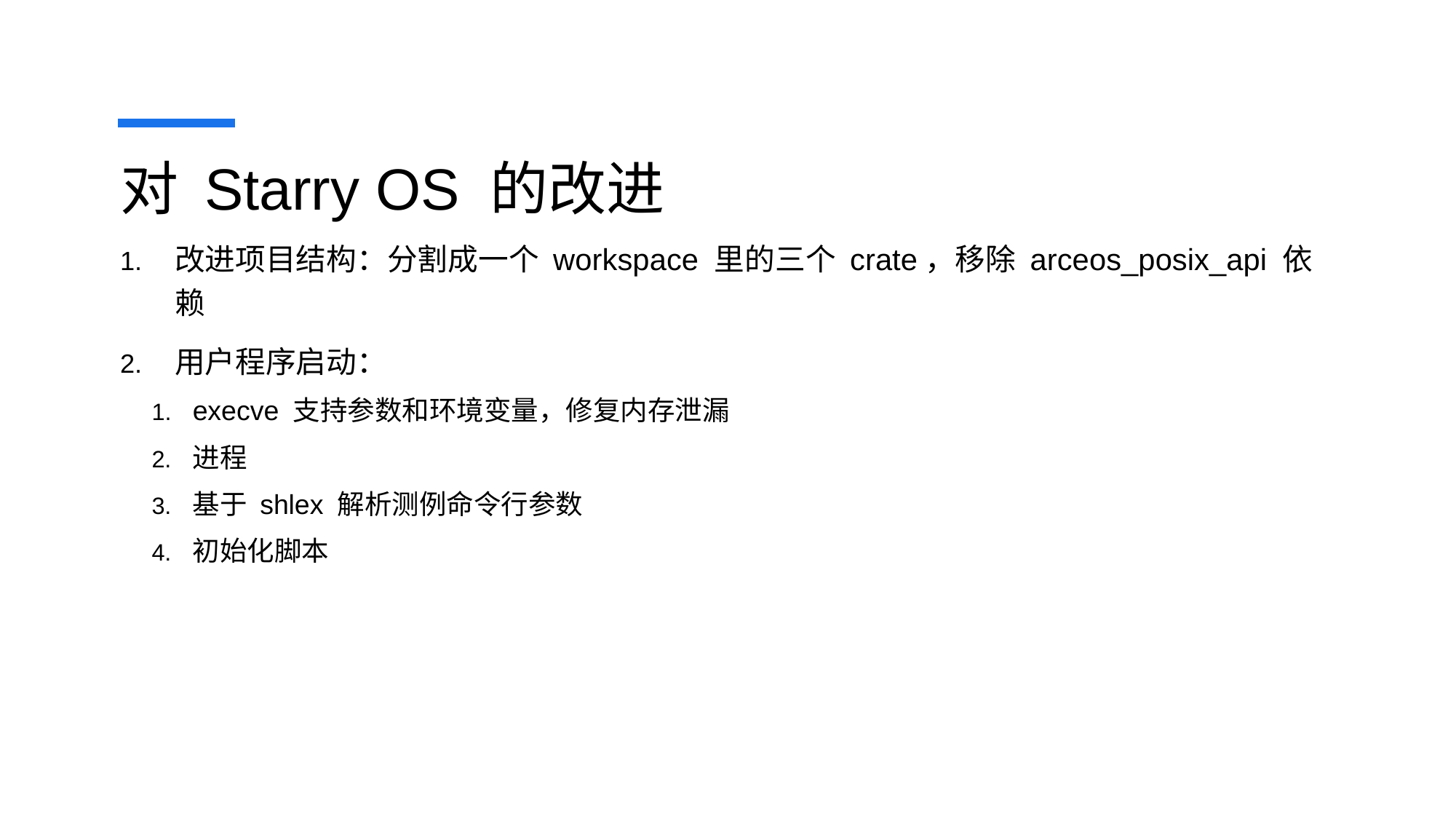

# 对 Starry OS 的改进
改进项目结构：分割成一个 workspace 里的三个 crate，移除 arceos_posix_api 依赖
用户程序启动：
execve 支持参数和环境变量，修复内存泄漏
进程
基于 shlex 解析测例命令行参数
初始化脚本
10